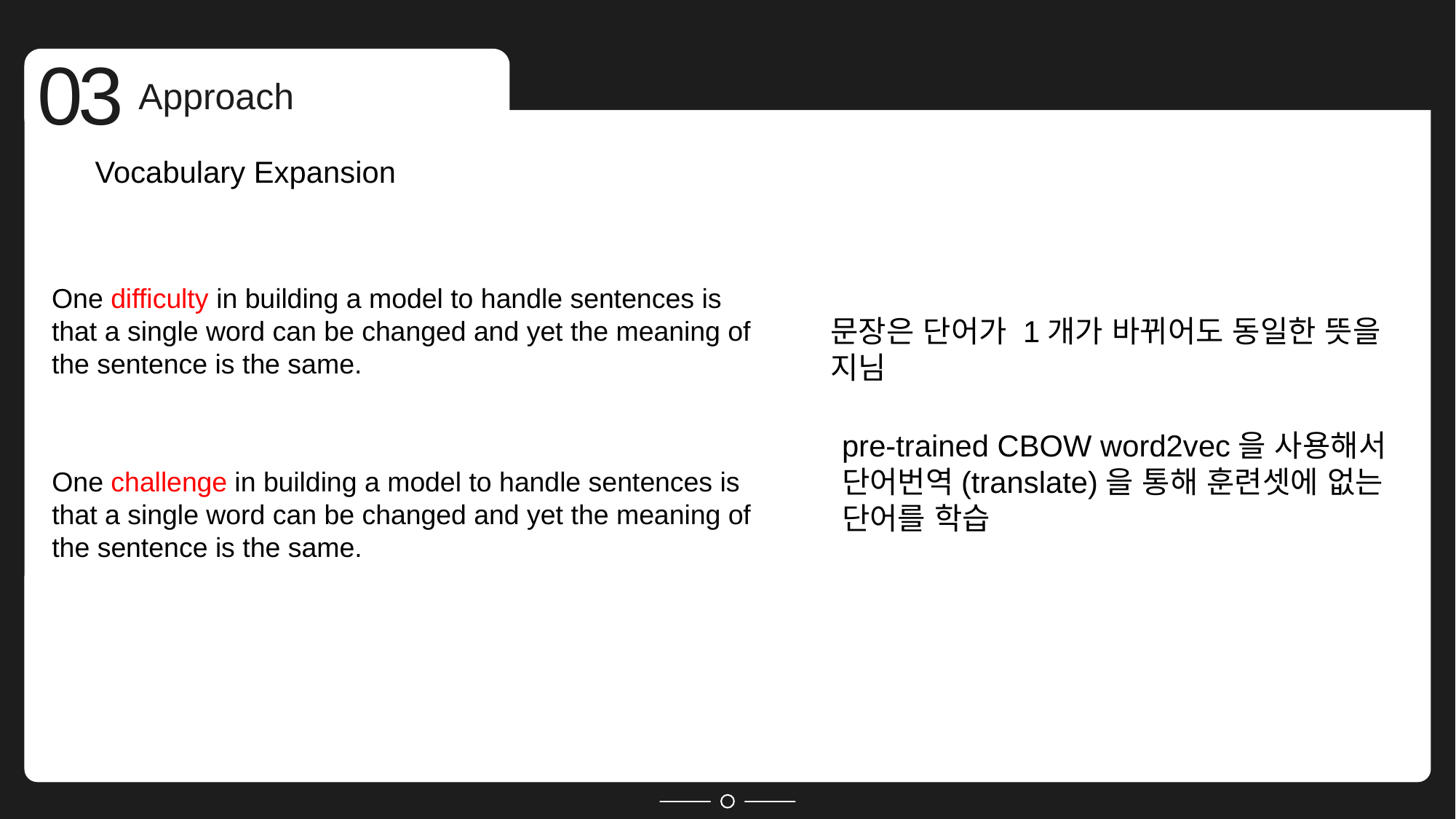

03
Approach
Vocabulary Expansion
One difficulty in building a model to handle sentences is that a single word can be changed and yet the meaning of the sentence is the same.
문장은 단어가 1개가 바뀌어도 동일한 뜻을 지님
pre-trained CBOW word2vec을 사용해서 단어번역(translate)을 통해 훈련셋에 없는 단어를 학습
One challenge in building a model to handle sentences is that a single word can be changed and yet the meaning of the sentence is the same.